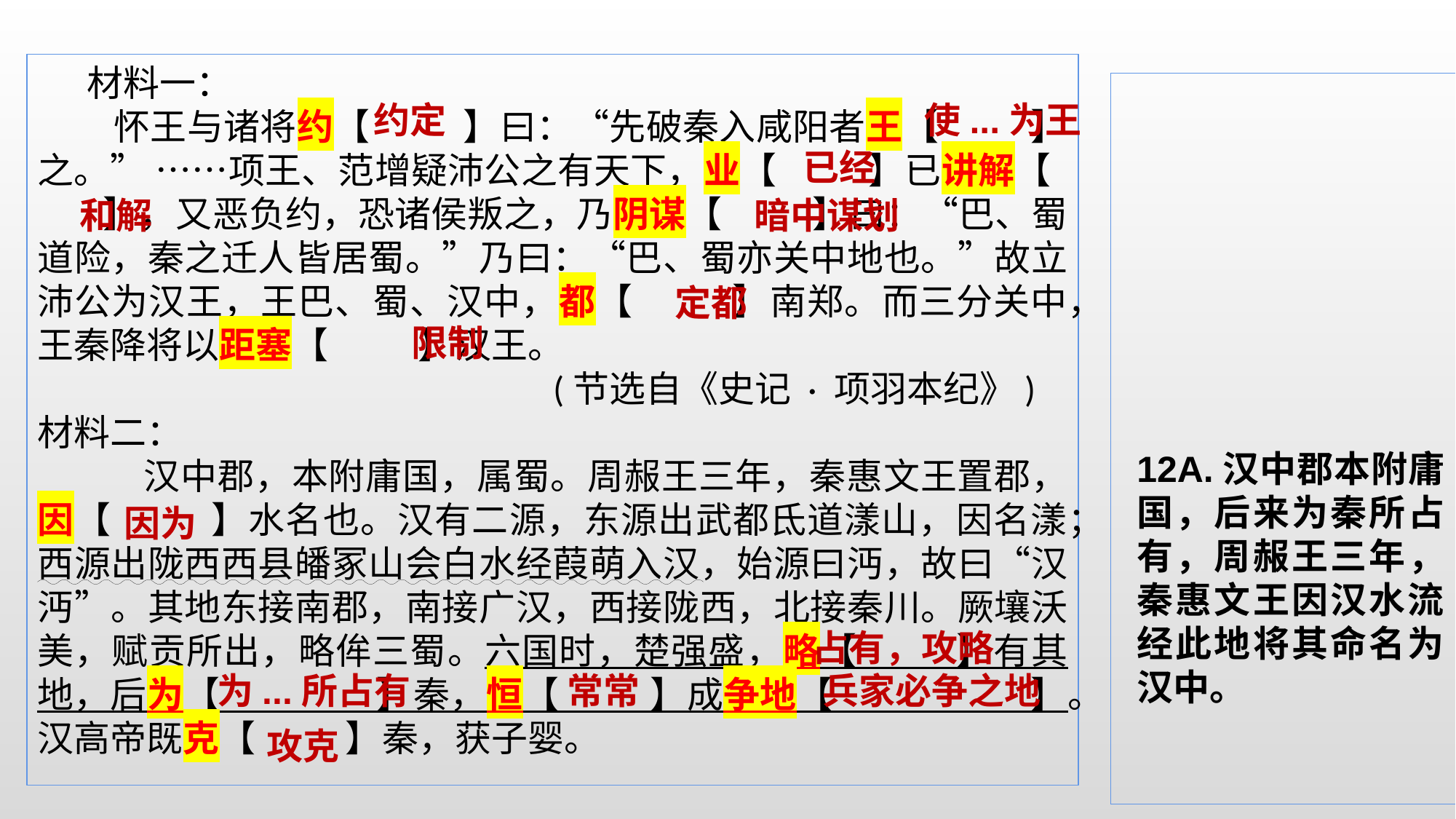

材料一：
        怀王与诸将约【           】曰：“先破秦入咸阳者王【           】之。” ……项王、范增疑沛公之有天下，业【           】已讲解【           】，又恶负约，恐诸侯叛之，乃阴谋【           】曰：“巴、蜀道险，秦之迁人皆居蜀。”乃曰：“巴、蜀亦关中地也。”故立沛公为汉王，王巴、蜀、汉中，都【           】南郑。而三分关中，王秦降将以距塞【           】汉王。
                                                               (节选自《史记 · 项羽本纪》)
材料二：
           汉中郡，本附庸国，属蜀。周赧王三年，秦惠文王置郡，因【           】水名也。汉有二源，东源出武都氐道漾山，因名漾；西源出陇西西县皤冢山会白水经葭萌入汉，始源曰沔，故曰“汉沔”。其地东接南郡，南接广汉，西接陇西，北接秦川。厥壤沃美，赋贡所出，略侔三蜀。六国时，楚强盛，略【           】有其地，后为【                   】秦，恒【           】成争地【                        】。汉高帝既克【           】秦，获子婴。

约定
使...为王
已经
和解
暗中谋划
定都
限制
12A.汉中郡本附庸国，后来为秦所占有，周赧王三年，秦惠文王因汉水流经此地将其命名为汉中。
因为
占有，攻略
为...所占有
常常
兵家必争之地
攻克